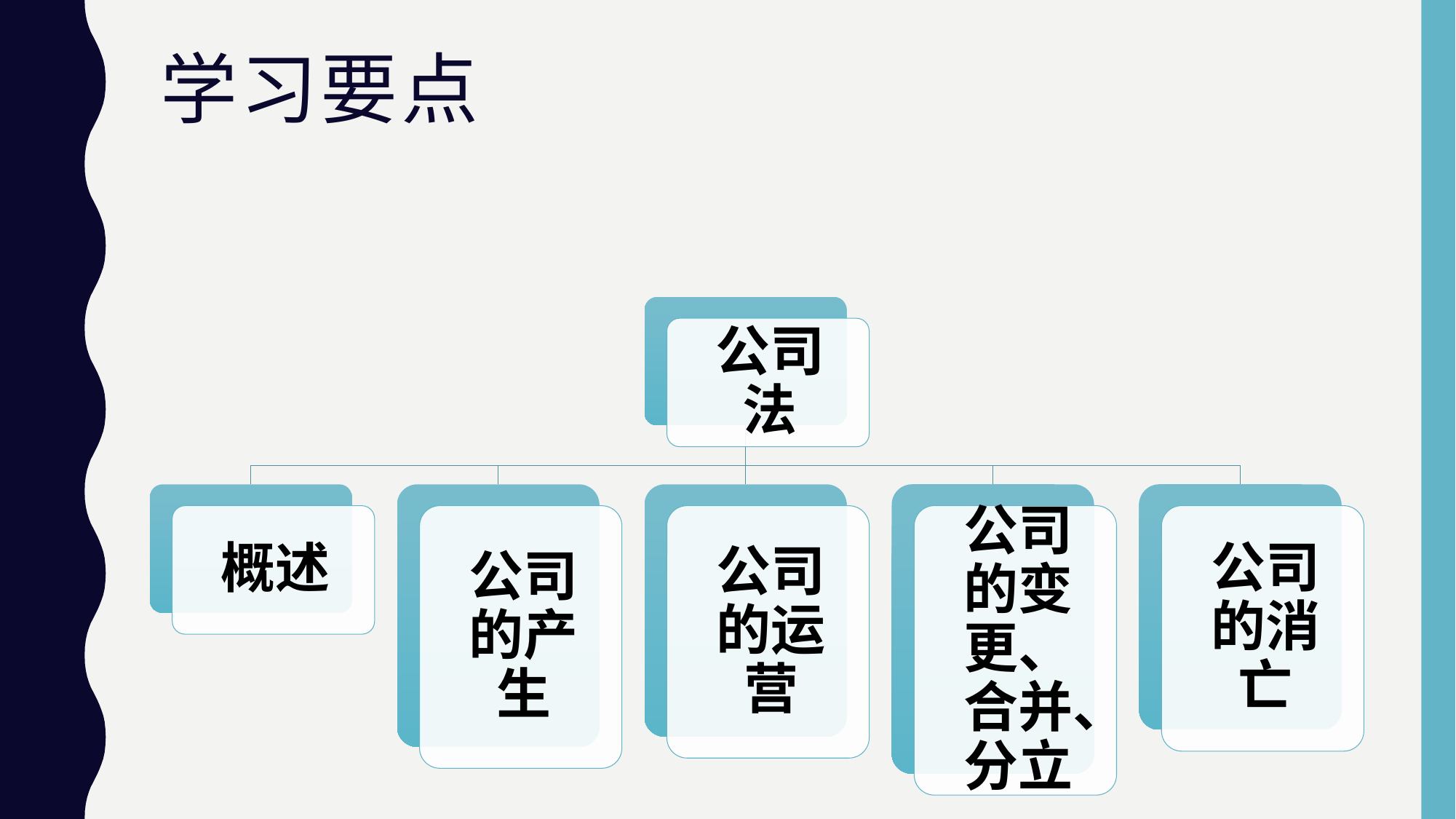

# 学习要点
公司法
概述
公司的产生
公司的运营
公司的变更、合并、分立
公司的消亡